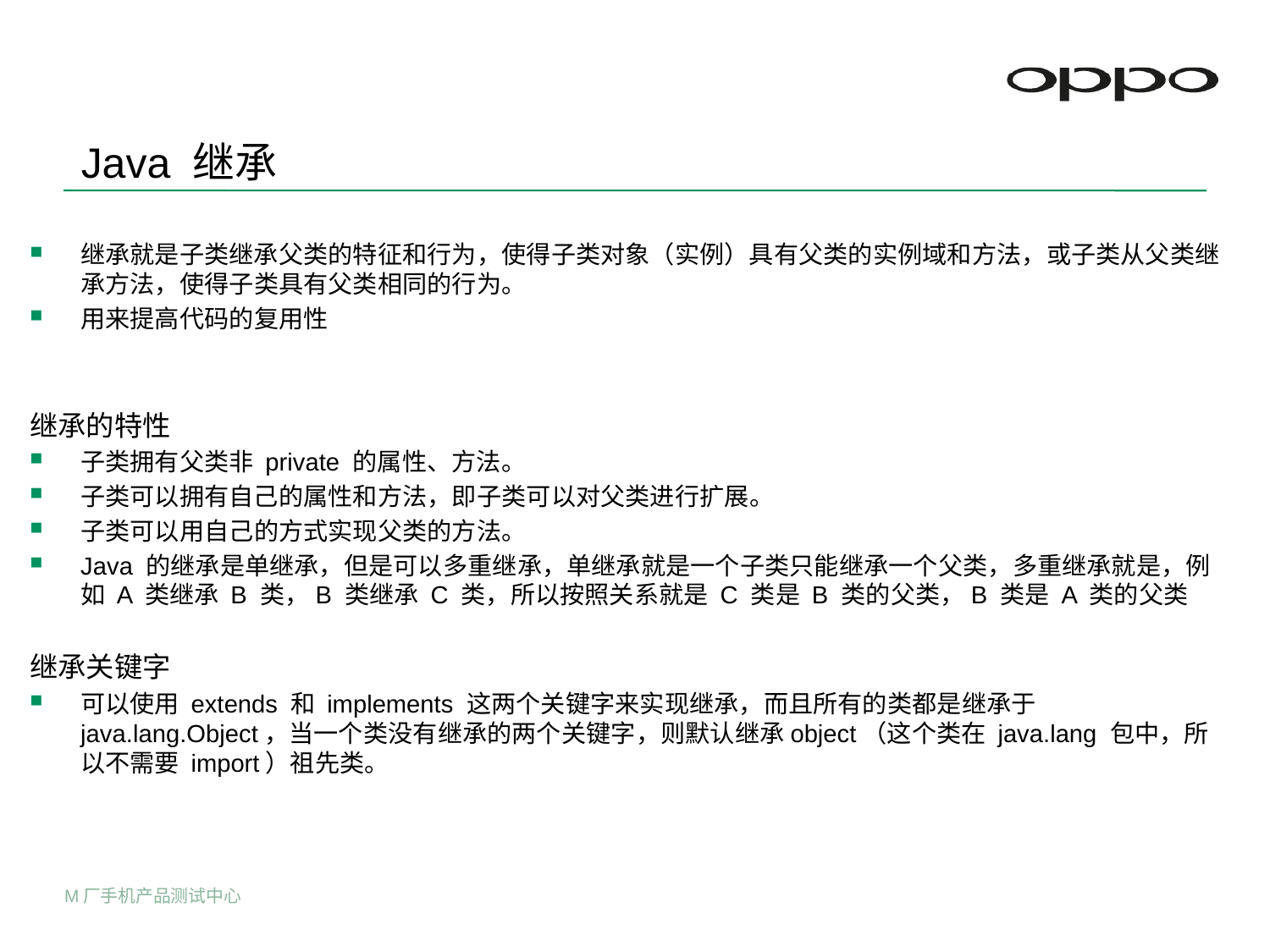

Java 继承

继承就是子类继承父类的特征和行为，使得子类对象（实例）具有父类的实例域和方法，或子类从父类继承方法，使得子类具有父类相同的行为。
用来提高代码的复用性

继承的特性
子类拥有父类非 private 的属性、方法。
子类可以拥有自己的属性和方法，即子类可以对父类进行扩展。
子类可以用自己的方式实现父类的方法。
Java 的继承是单继承，但是可以多重继承，单继承就是一个子类只能继承一个父类，多重继承就是，例如 A 类继承 B 类，B 类继承 C 类，所以按照关系就是 C 类是 B 类的父类，B 类是 A 类的父类

继承关键字
可以使用 extends 和 implements 这两个关键字来实现继承，而且所有的类都是继承于 java.lang.Object，当一个类没有继承的两个关键字，则默认继承object（这个类在 java.lang 包中，所以不需要 import）祖先类。
M厂手机产品测试中心
32